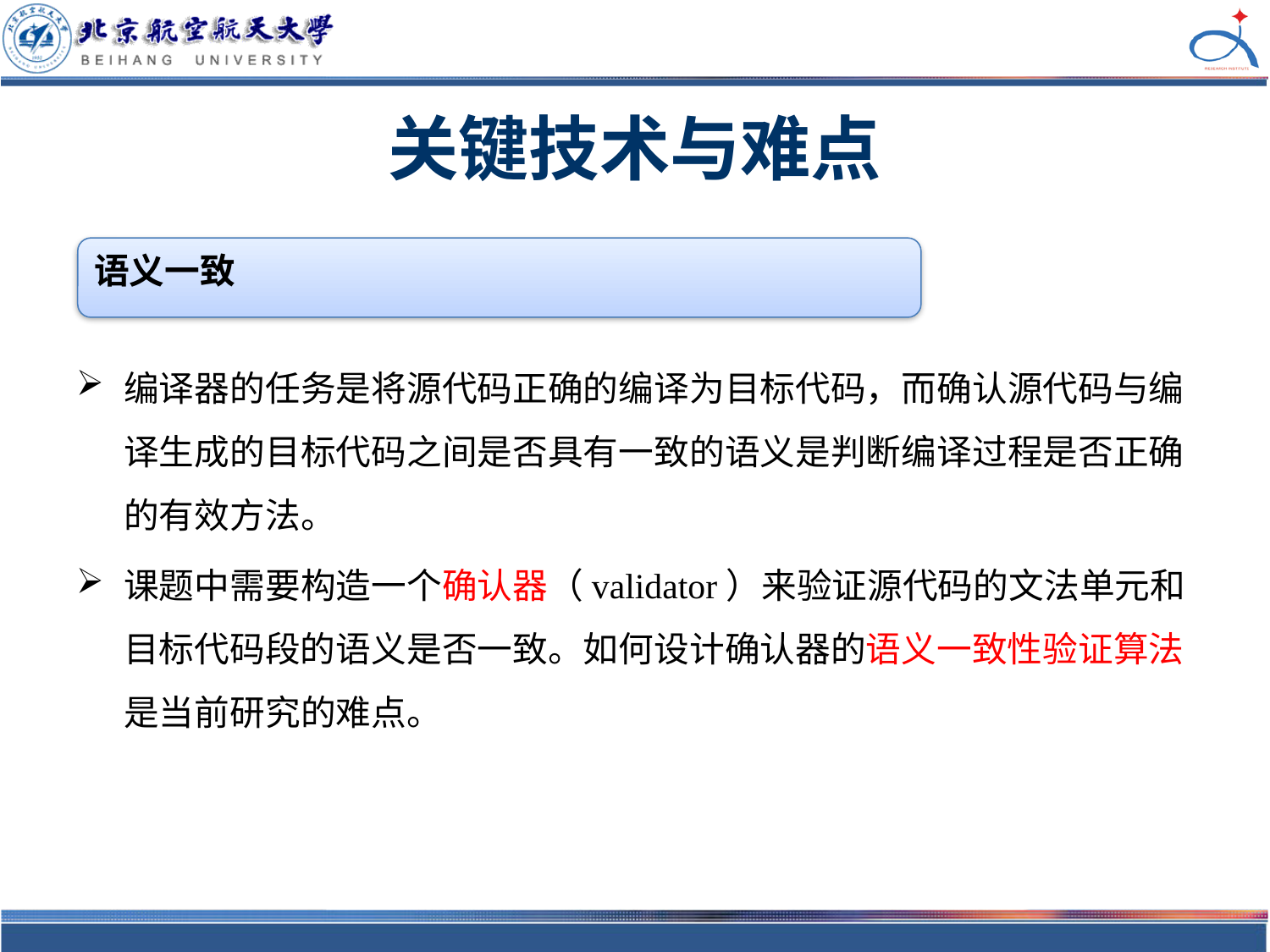

# 关键技术与难点

编译器的任务是将源代码正确的编译为目标代码，而确认源代码与编译生成的目标代码之间是否具有一致的语义是判断编译过程是否正确的有效方法。
课题中需要构造一个确认器（validator）来验证源代码的文法单元和目标代码段的语义是否一致。如何设计确认器的语义一致性验证算法是当前研究的难点。
语义一致